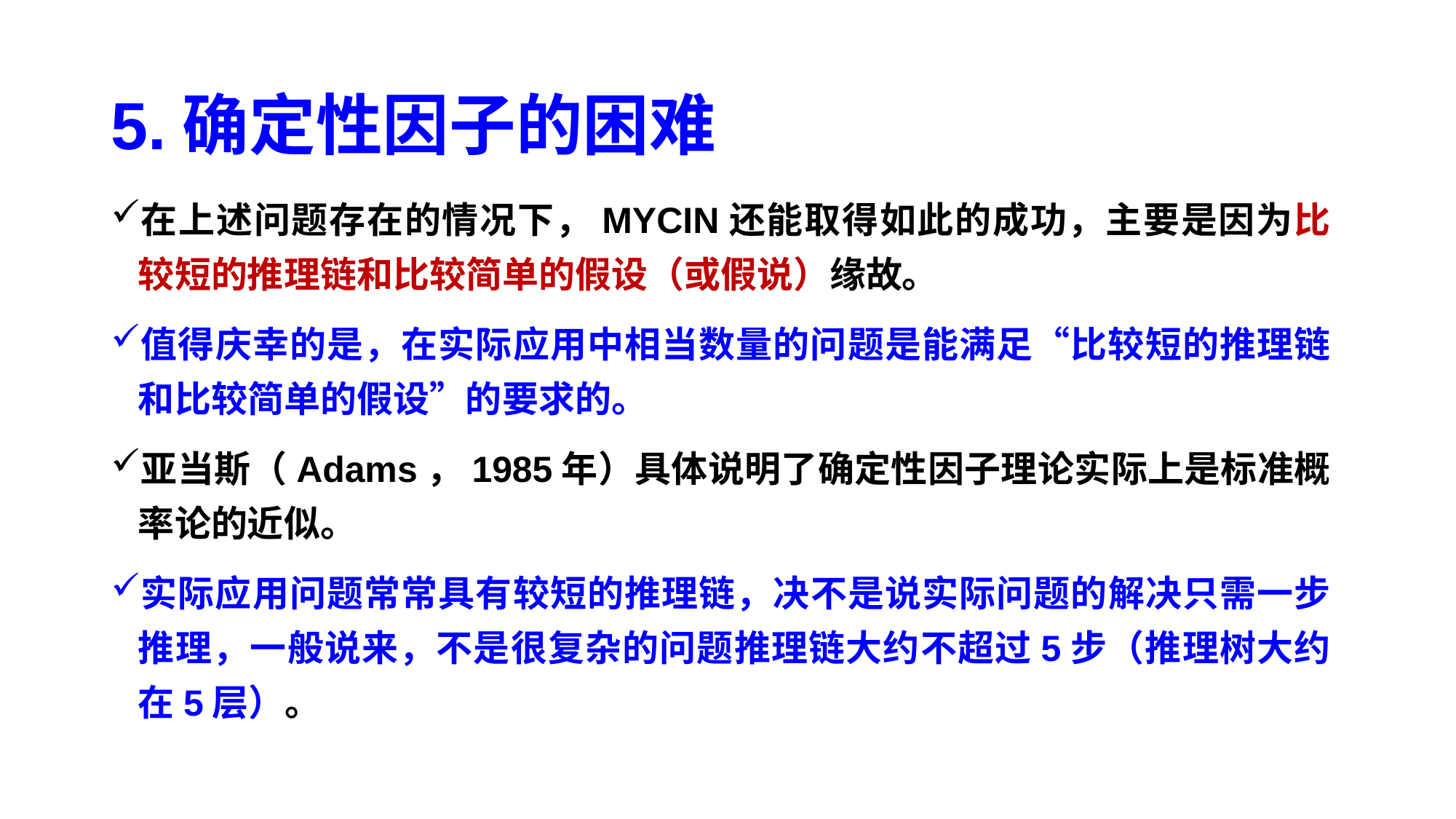

# 5.确定性因子的困难

在上述问题存在的情况下，MYCIN还能取得如此的成功，主要是因为比较短的推理链和比较简单的假设（或假说）缘故。
值得庆幸的是，在实际应用中相当数量的问题是能满足“比较短的推理链和比较简单的假设”的要求的。
亚当斯（Adams，1985年）具体说明了确定性因子理论实际上是标准概率论的近似。
实际应用问题常常具有较短的推理链，决不是说实际问题的解决只需一步推理，一般说来，不是很复杂的问题推理链大约不超过5步（推理树大约在5层）。